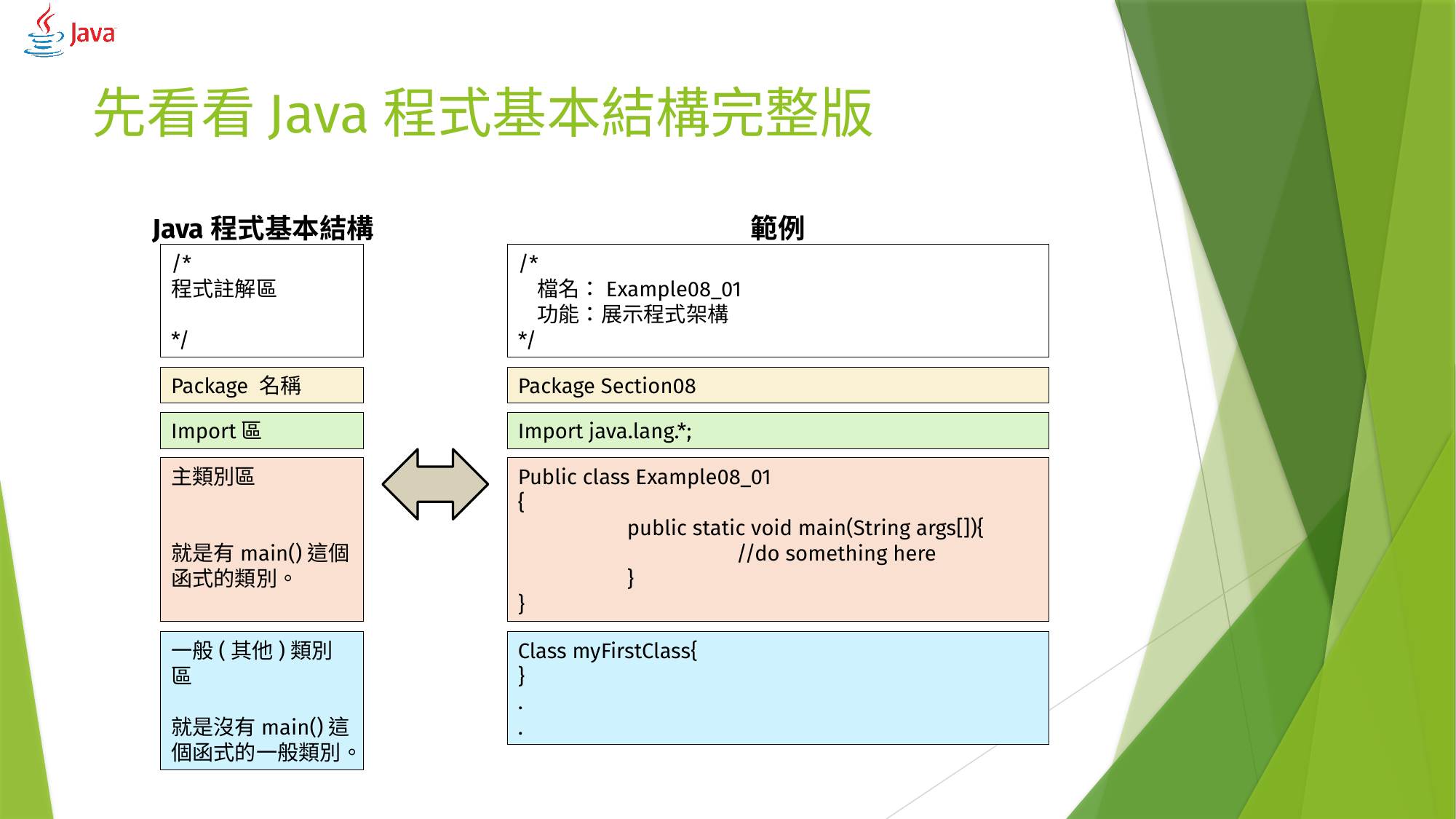

# 先看看Java程式基本結構完整版
Java程式基本結構
範例
/*
   檔名：Example08_01
   功能：展示程式架構
*/
/*
程式註解區

*/
Package 名稱
Package Section08
Import區
Import java.lang.*;

主類別區

就是有main()這個函式的類別。

Public class Example08_01
{
	public static void main(String args[]){
		//do something here
	}
}
一般(其他)類別區

就是沒有main()這個函式的一般類別。
Class myFirstClass{
}
.
.